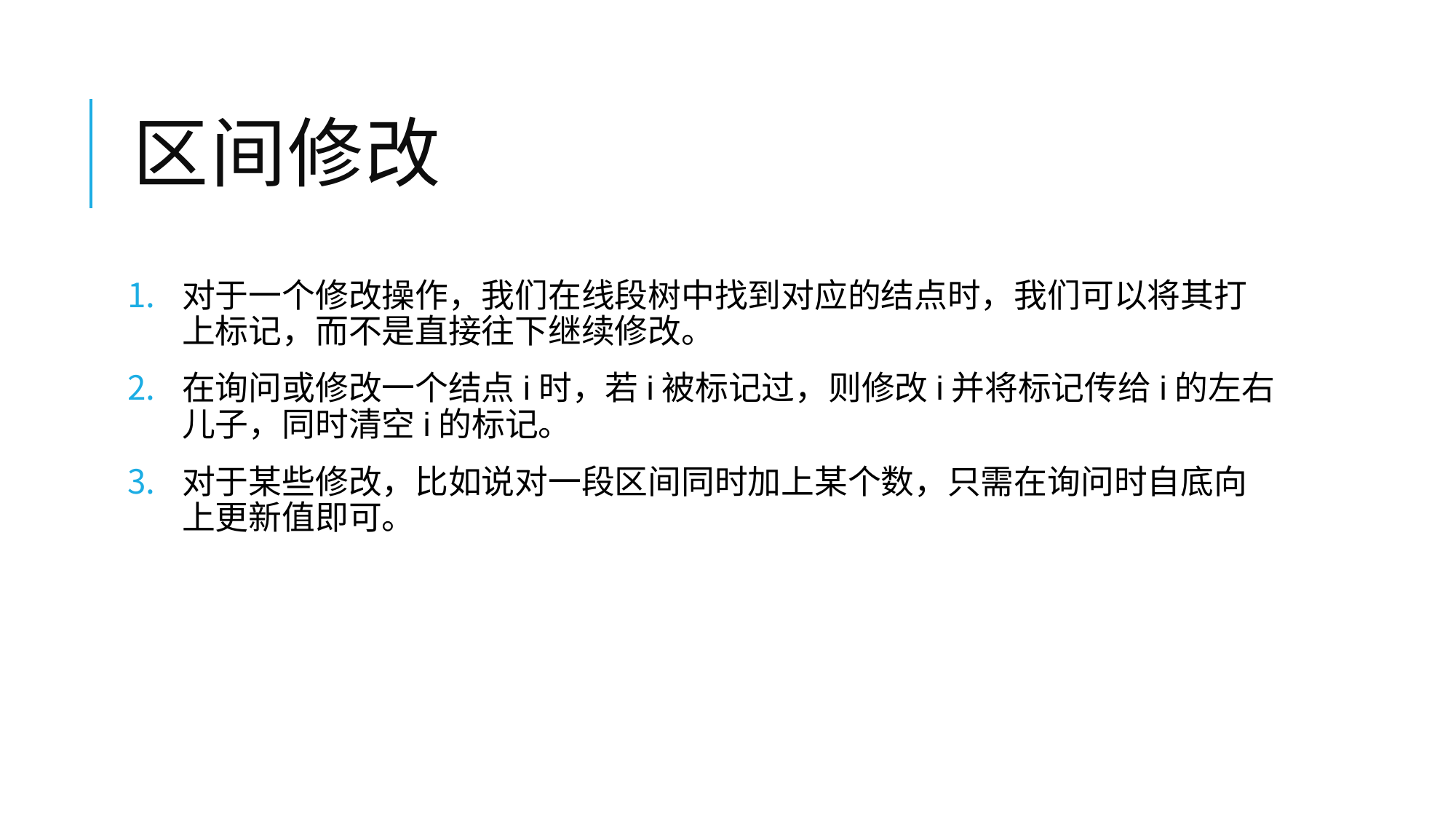

# 区间修改
对于一个修改操作，我们在线段树中找到对应的结点时，我们可以将其打上标记，而不是直接往下继续修改。
在询问或修改一个结点i时，若i被标记过，则修改i并将标记传给i的左右儿子，同时清空i的标记。
对于某些修改，比如说对一段区间同时加上某个数，只需在询问时自底向上更新值即可。